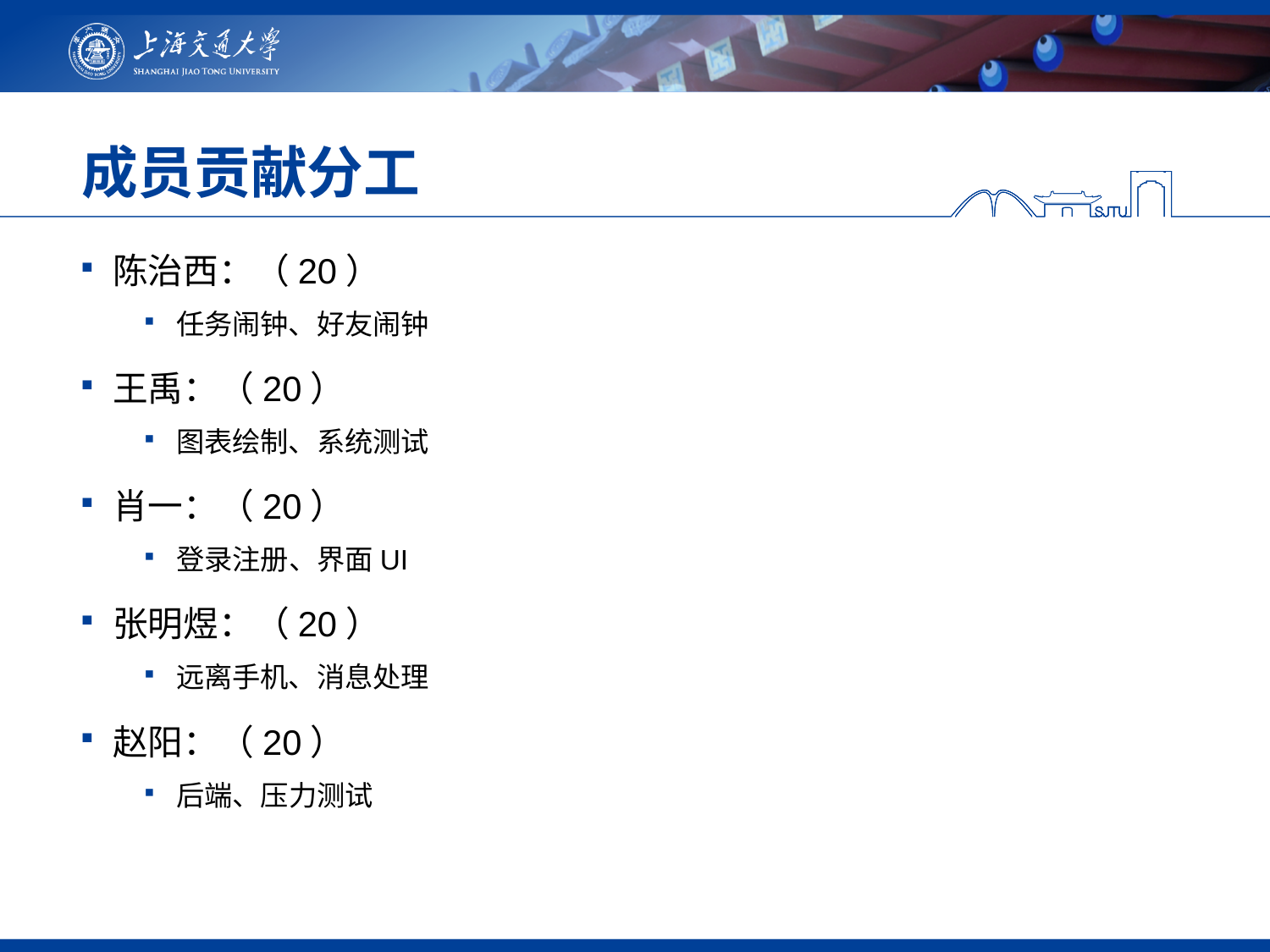

# 成员贡献分工
陈治西：（20）
任务闹钟、好友闹钟
王禹：（20）
图表绘制、系统测试
肖一：（20）
登录注册、界面UI
张明煜：（20）
远离手机、消息处理
赵阳：（20）
后端、压力测试